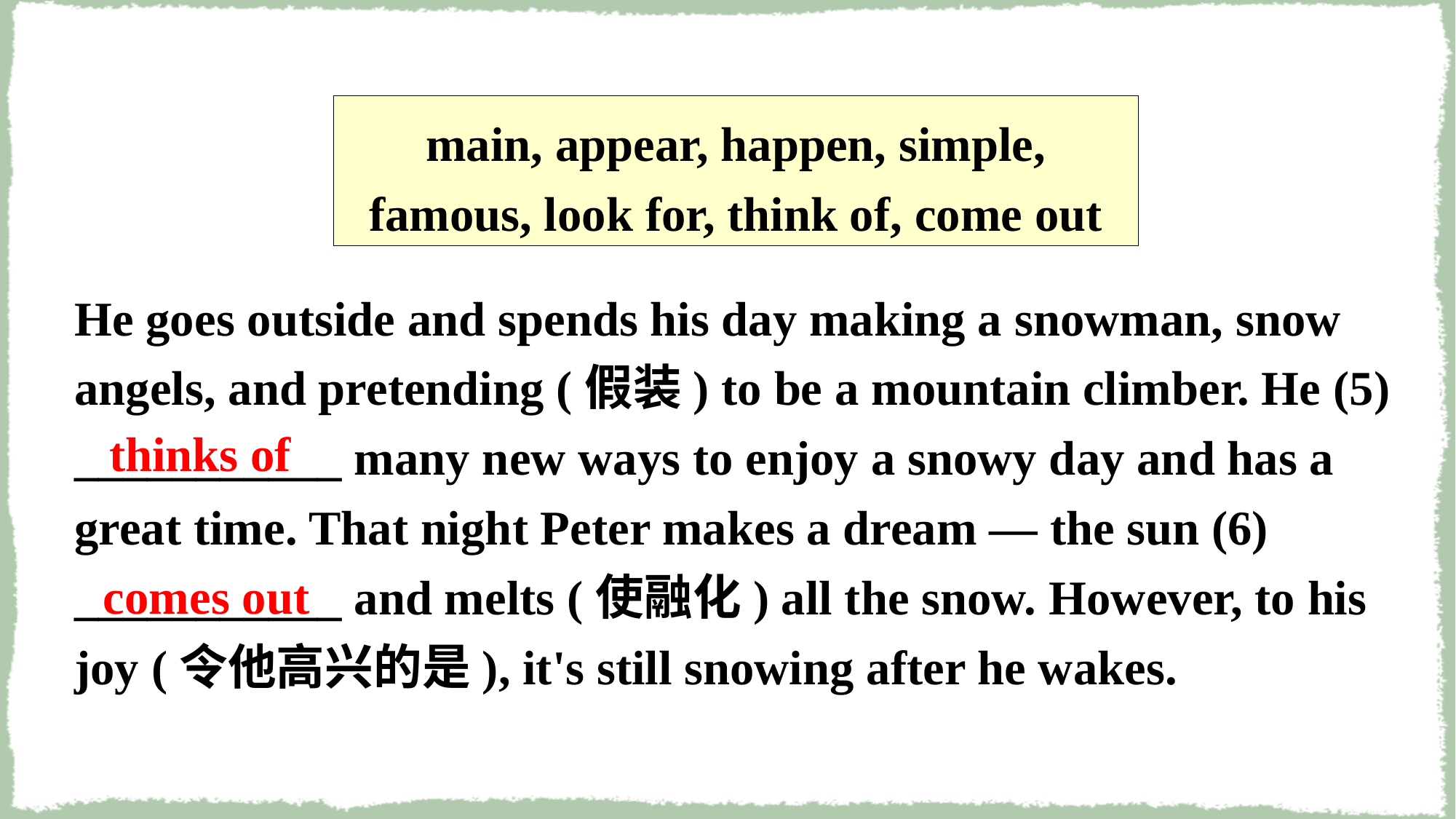

main, appear, happen, simple, famous, look for, think of, come out
He goes outside and spends his day making a snowman, snow angels, and pretending (假装) to be a mountain climber. He (5) ___________ many new ways to enjoy a snowy day and has a great time. That night Peter makes a dream — the sun (6) ___________ and melts (使融化) all the snow. However, to his joy (令他高兴的是), it's still snowing after he wakes.
thinks of
comes out